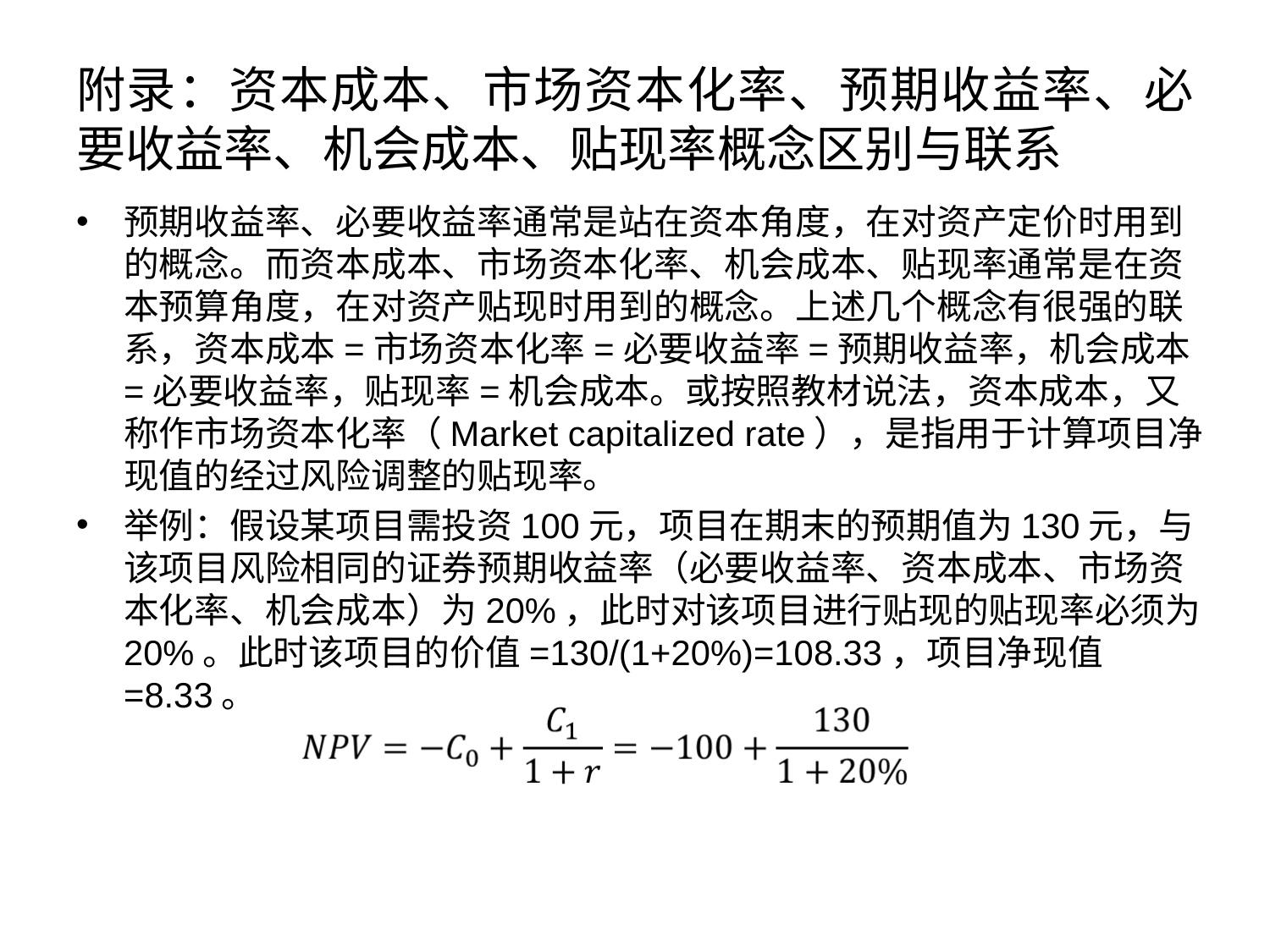

# 附录：资本成本、市场资本化率、预期收益率、必要收益率、机会成本、贴现率概念区别与联系
预期收益率、必要收益率通常是站在资本角度，在对资产定价时用到的概念。而资本成本、市场资本化率、机会成本、贴现率通常是在资本预算角度，在对资产贴现时用到的概念。上述几个概念有很强的联系，资本成本=市场资本化率=必要收益率=预期收益率，机会成本=必要收益率，贴现率=机会成本。或按照教材说法，资本成本，又称作市场资本化率（Market capitalized rate），是指用于计算项目净现值的经过风险调整的贴现率。
举例：假设某项目需投资100元，项目在期末的预期值为130元，与该项目风险相同的证券预期收益率（必要收益率、资本成本、市场资本化率、机会成本）为20%，此时对该项目进行贴现的贴现率必须为20%。此时该项目的价值=130/(1+20%)=108.33，项目净现值=8.33。